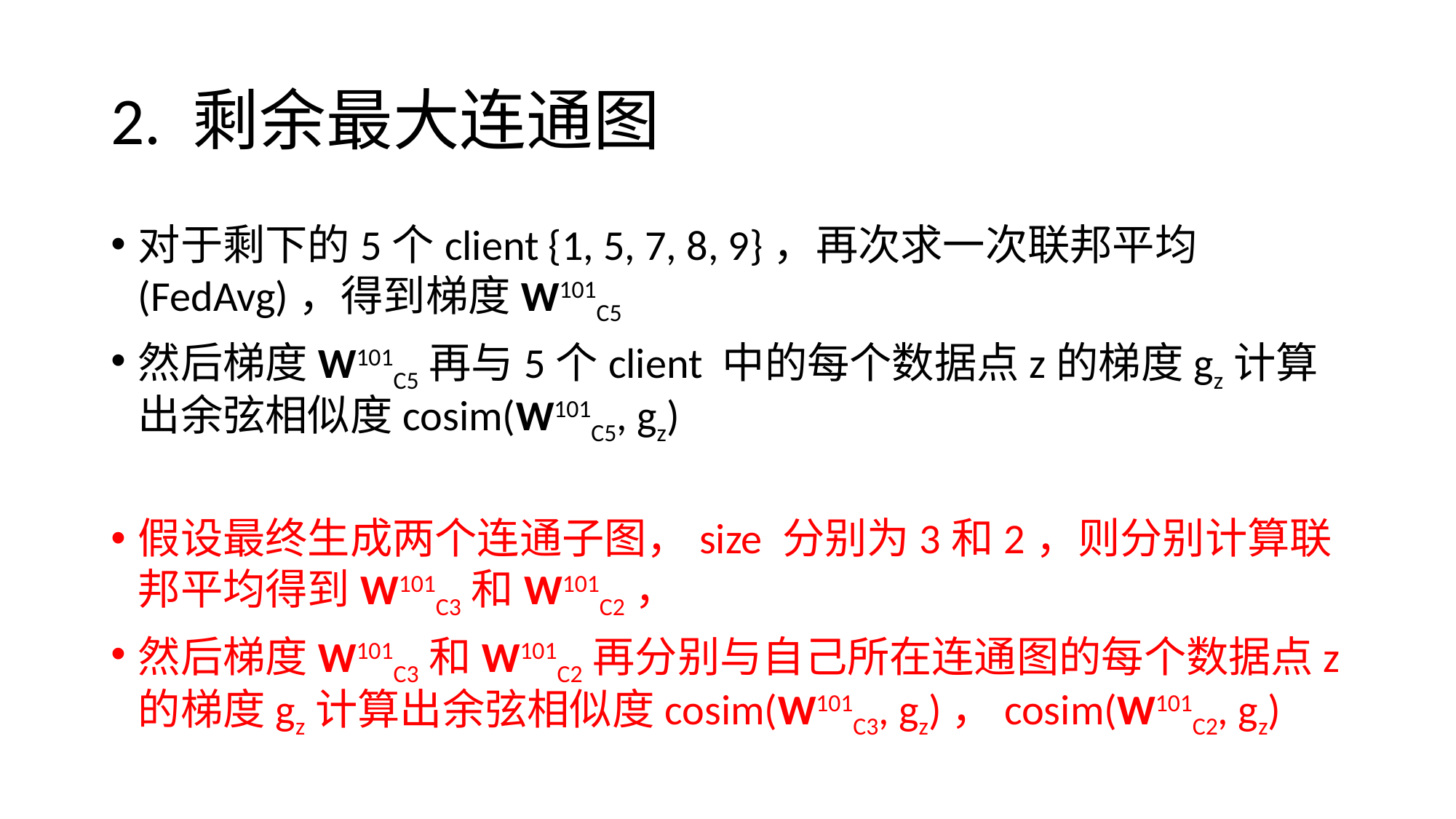

# 2. 剩余最大连通图
对于剩下的5个client {1, 5, 7, 8, 9}，再次求一次联邦平均(FedAvg)，得到梯度W101C5
然后梯度W101C5再与5个client 中的每个数据点z的梯度gz计算出余弦相似度cosim(W101C5, gz)

假设最终生成两个连通子图，size 分别为3和2，则分别计算联邦平均得到W101C3和W101C2，
然后梯度W101C3和W101C2再分别与自己所在连通图的每个数据点z的梯度gz计算出余弦相似度cosim(W101C3, gz)，cosim(W101C2, gz)